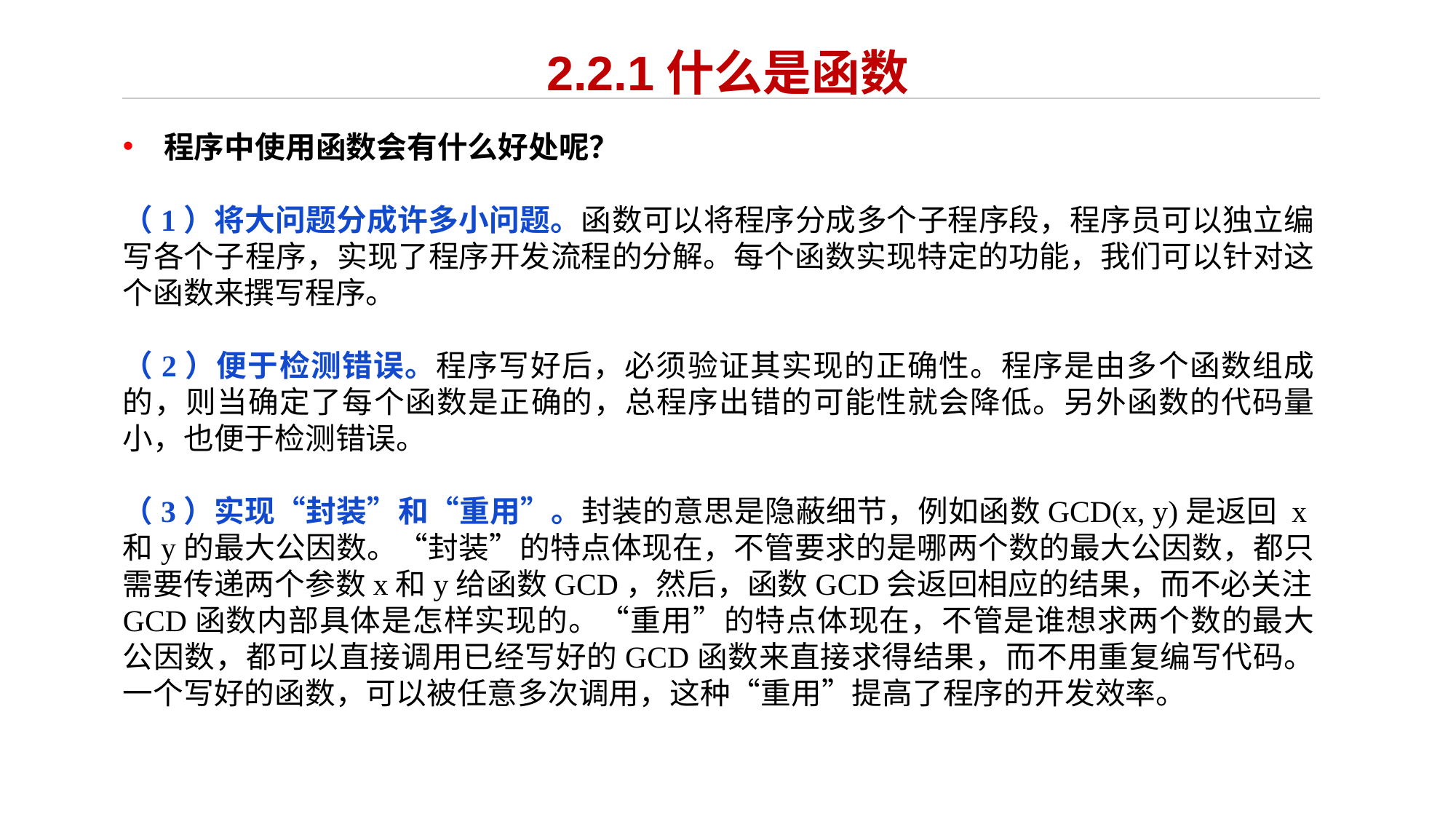

# 2.2.1什么是函数
程序中使用函数会有什么好处呢？

（1）将大问题分成许多小问题。函数可以将程序分成多个子程序段，程序员可以独立编写各个子程序，实现了程序开发流程的分解。每个函数实现特定的功能，我们可以针对这个函数来撰写程序。

（2）便于检测错误。程序写好后，必须验证其实现的正确性。程序是由多个函数组成的，则当确定了每个函数是正确的，总程序出错的可能性就会降低。另外函数的代码量小，也便于检测错误。

（3）实现“封装”和“重用”。封装的意思是隐蔽细节，例如函数GCD(x, y)是返回 x和y的最大公因数。“封装”的特点体现在，不管要求的是哪两个数的最大公因数，都只需要传递两个参数x和y给函数GCD，然后，函数GCD会返回相应的结果，而不必关注GCD函数内部具体是怎样实现的。“重用”的特点体现在，不管是谁想求两个数的最大公因数，都可以直接调用已经写好的GCD函数来直接求得结果，而不用重复编写代码。一个写好的函数，可以被任意多次调用，这种“重用”提高了程序的开发效率。